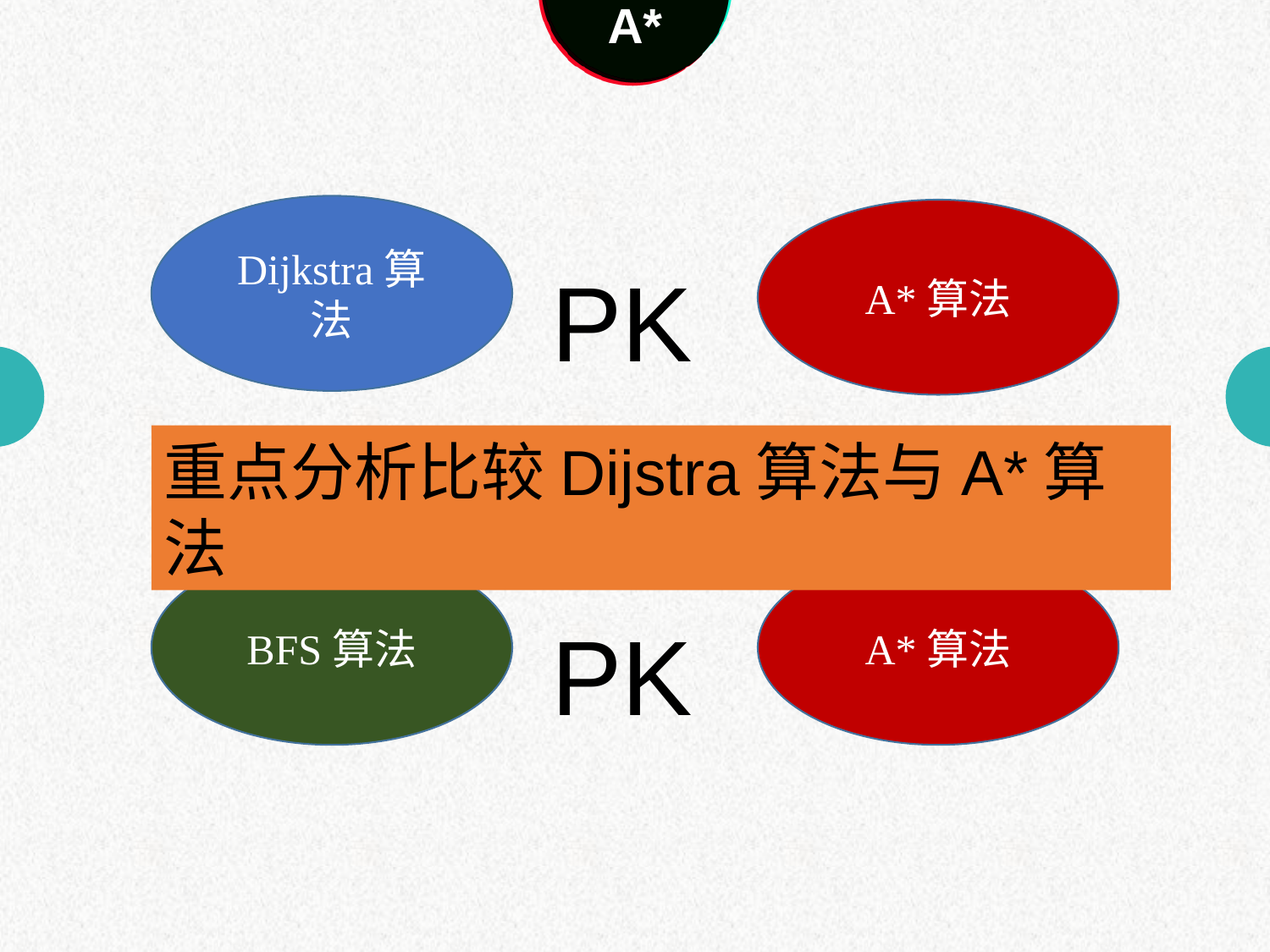

Dijkstra算法
A*算法
PK
重点分析比较Dijstra算法与A*算法
BFS算法
A*算法
PK